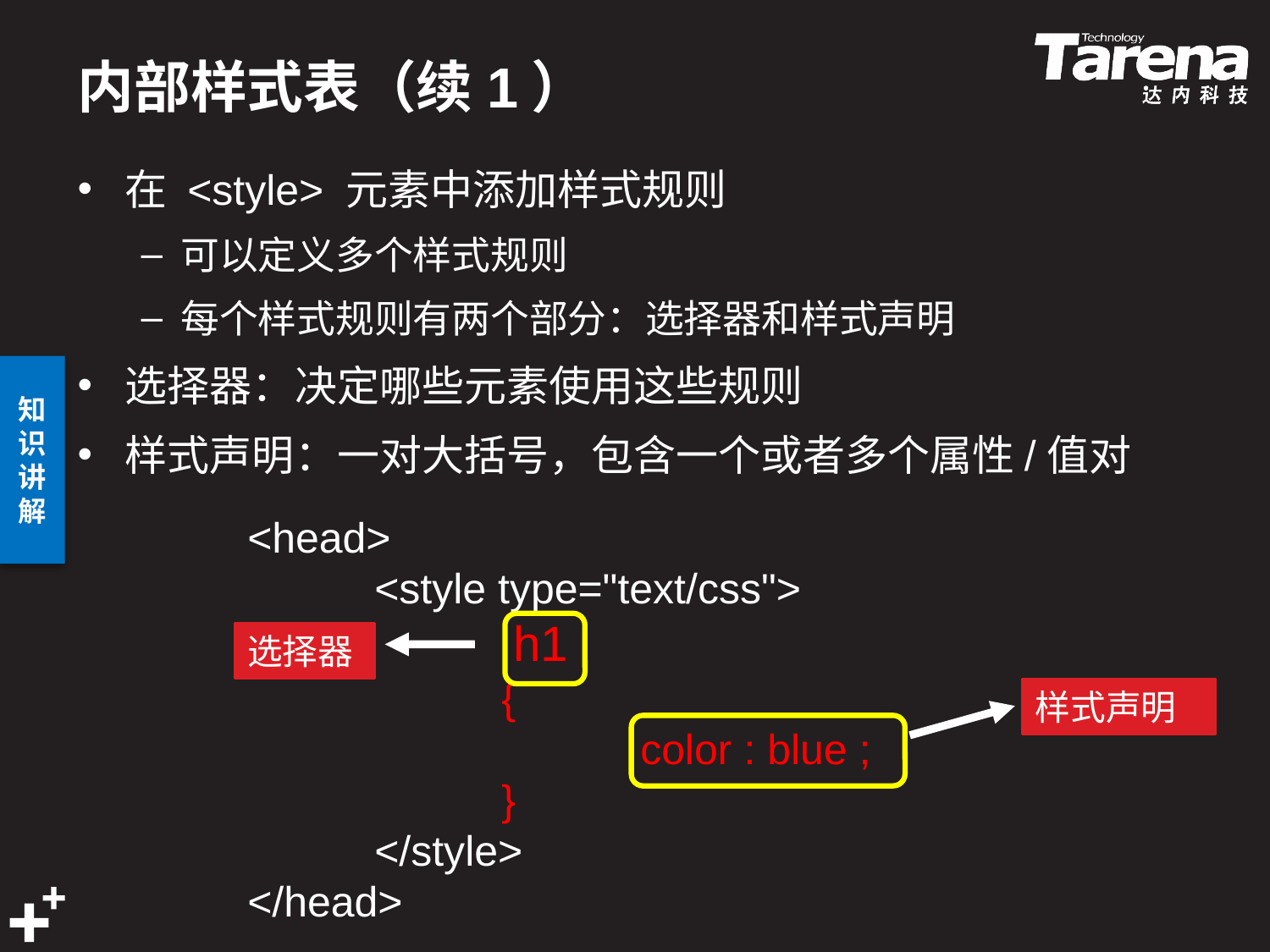

# 内部样式表（续1）
在 <style> 元素中添加样式规则
可以定义多个样式规则
每个样式规则有两个部分：选择器和样式声明
选择器：决定哪些元素使用这些规则
样式声明：一对大括号，包含一个或者多个属性/值对
<head>
	<style type="text/css">
     		 h1
		{
			 color : blue ;
		}
	</style>
</head>

选择器

样式声明